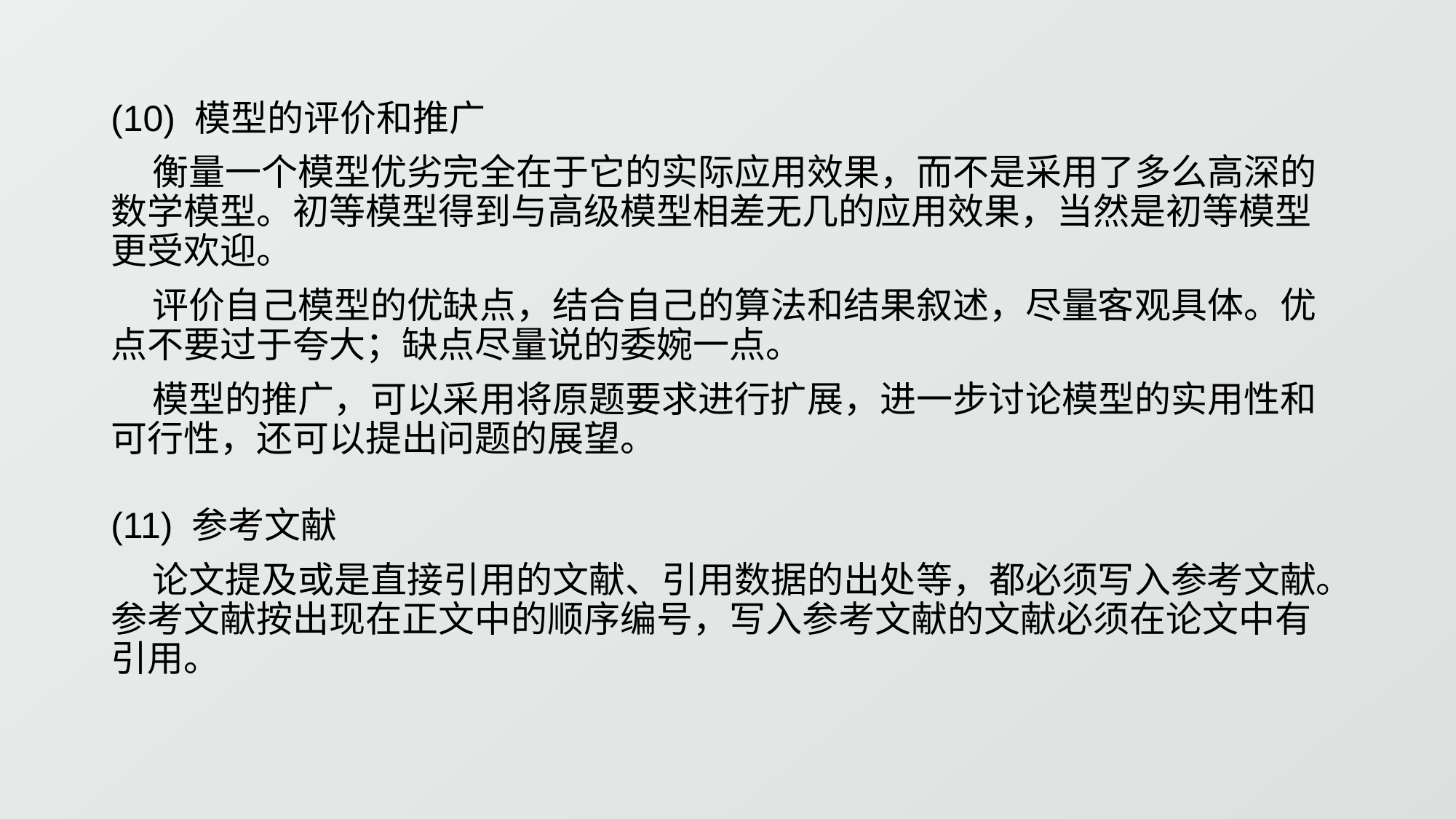

(10) 模型的评价和推广
    衡量一个模型优劣完全在于它的实际应用效果，而不是采用了多么高深的数学模型。初等模型得到与高级模型相差无几的应用效果，当然是初等模型更受欢迎。
    评价自己模型的优缺点，结合自己的算法和结果叙述，尽量客观具体。优点不要过于夸大；缺点尽量说的委婉一点。
    模型的推广，可以采用将原题要求进行扩展，进一步讨论模型的实用性和可行性，还可以提出问题的展望。

(11) 参考文献
    论文提及或是直接引用的文献、引用数据的出处等，都必须写入参考文献。参考文献按出现在正文中的顺序编号，写入参考文献的文献必须在论文中有引用。